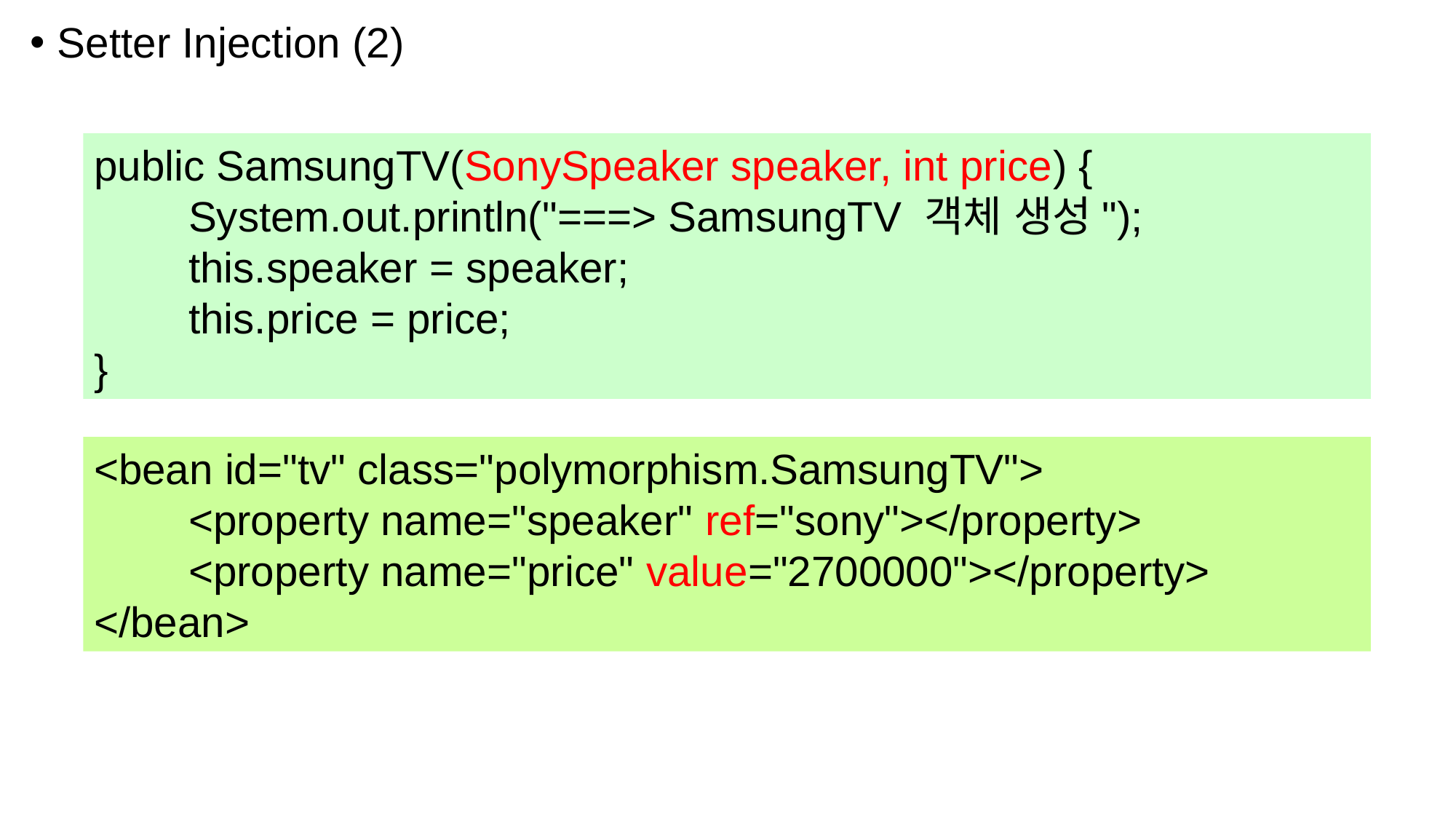

Setter Injection (2)
public SamsungTV(SonySpeaker speaker, int price) {
        System.out.println("===> SamsungTV 객체 생성");
        this.speaker = speaker;
        this.price = price;
}
<bean id="tv" class="polymorphism.SamsungTV">
        <property name="speaker" ref="sony"></property>
        <property name="price" value="2700000"></property>
</bean>